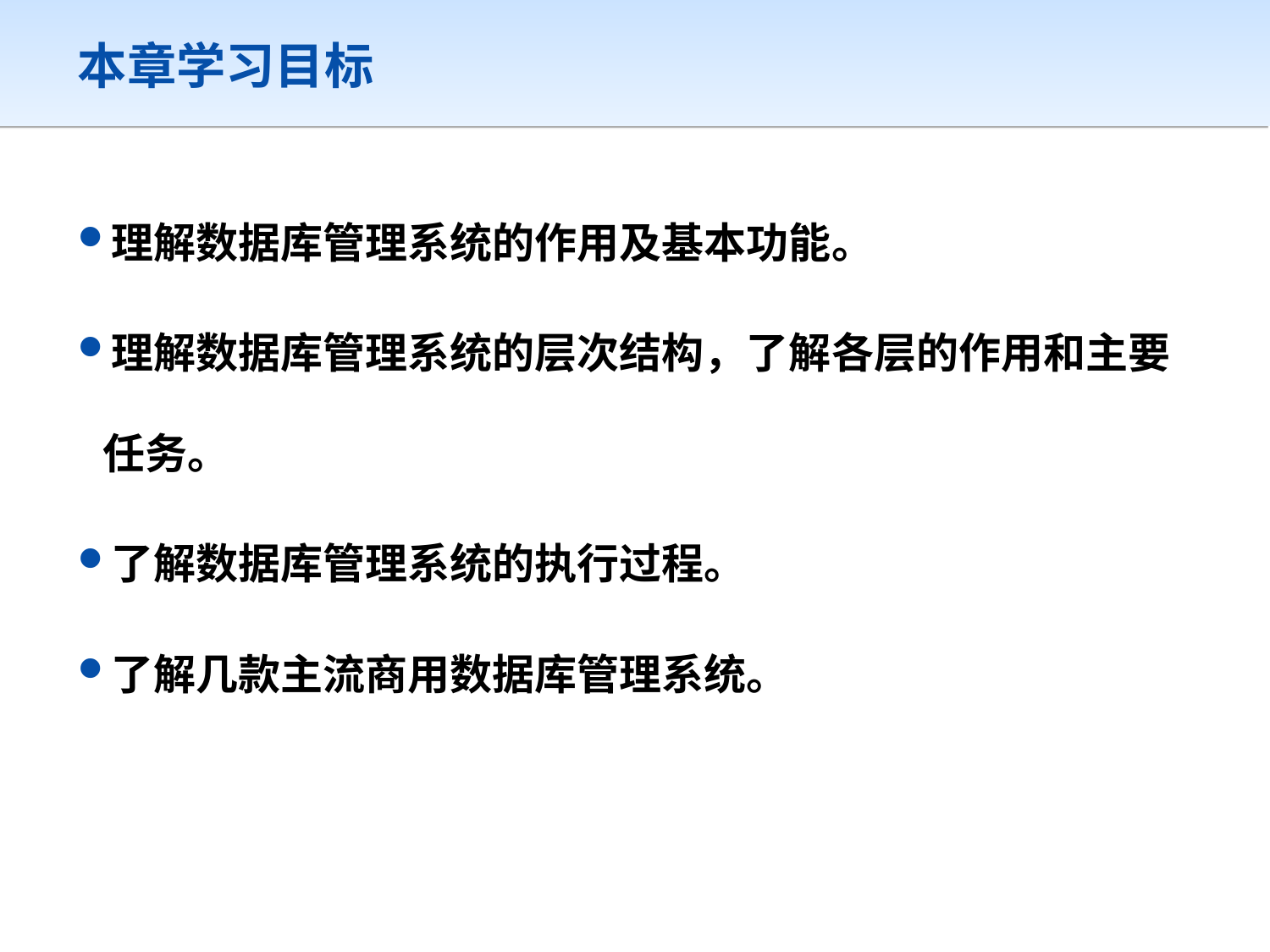

# 本章学习目标
理解数据库管理系统的作用及基本功能。
理解数据库管理系统的层次结构，了解各层的作用和主要任务。
了解数据库管理系统的执行过程。
了解几款主流商用数据库管理系统。